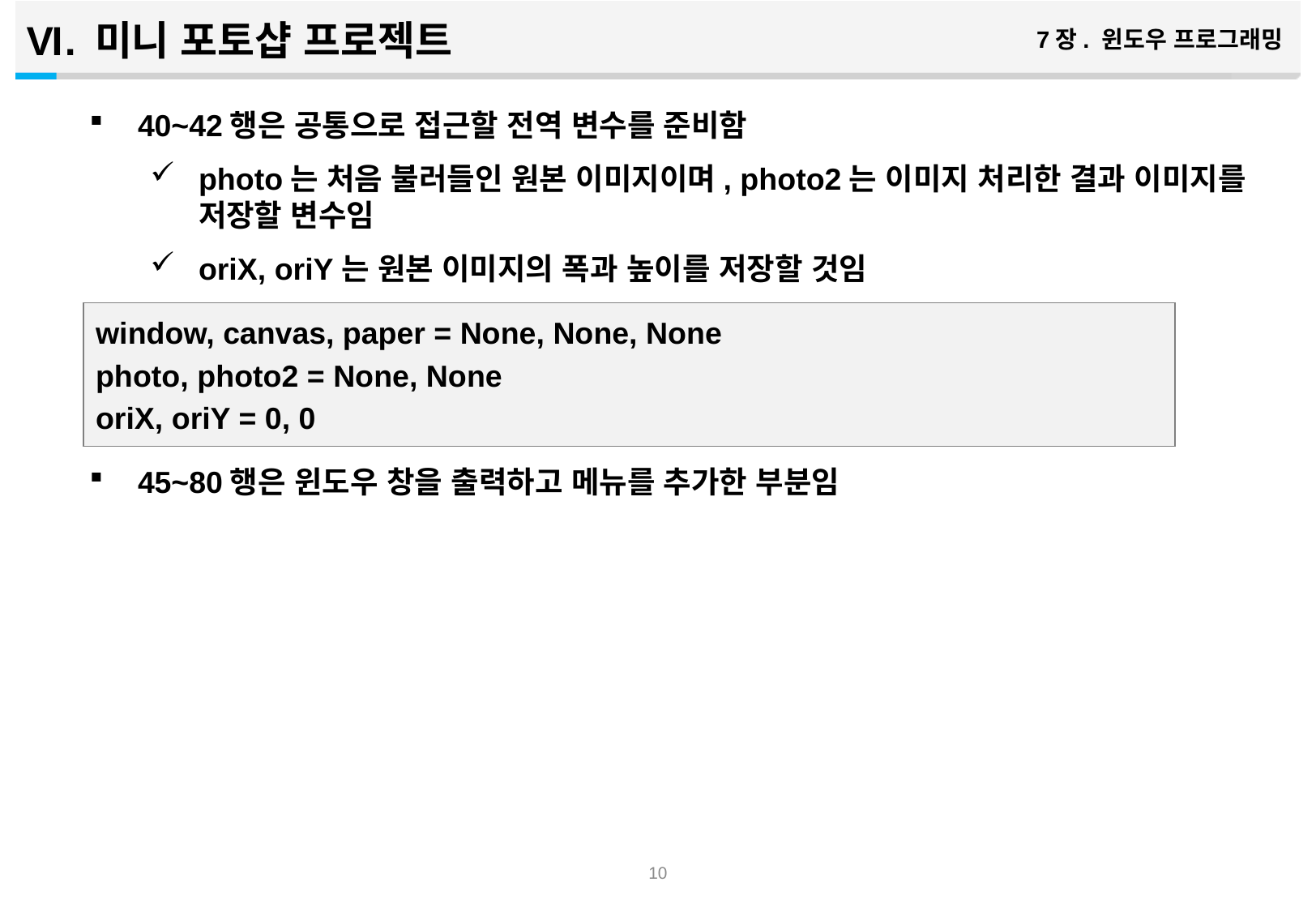

미니 포토샵 프로젝트
7장. 윈도우 프로그래밍
40~42행은 공통으로 접근할 전역 변수를 준비함
photo는 처음 불러들인 원본 이미지이며, photo2는 이미지 처리한 결과 이미지를 저장할 변수임
oriX, oriY는 원본 이미지의 폭과 높이를 저장할 것임

45~80행은 윈도우 창을 출력하고 메뉴를 추가한 부분임
window, canvas, paper = None, None, None
photo, photo2 = None, None
oriX, oriY = 0, 0
10